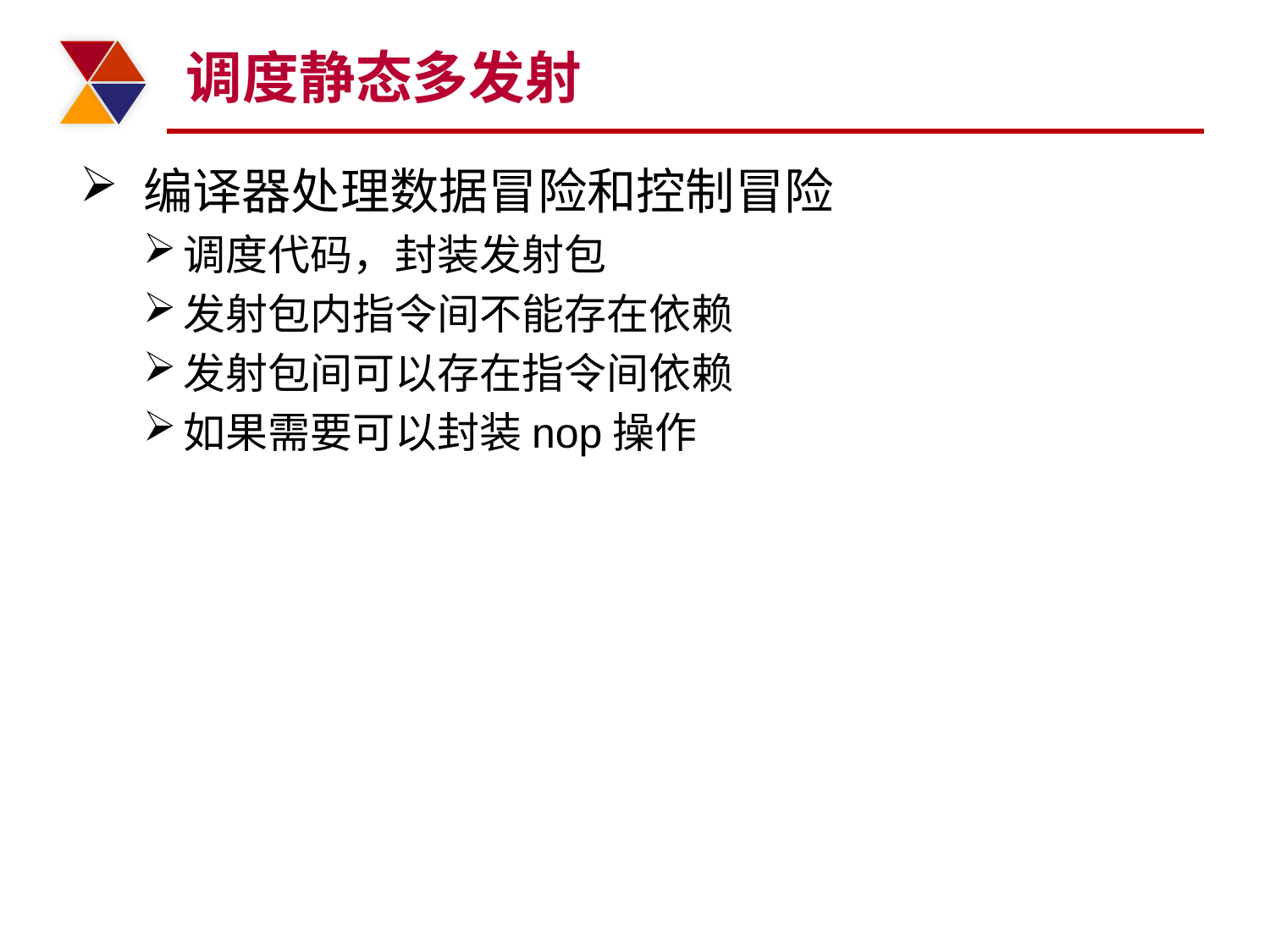

# 调度静态多发射
编译器处理数据冒险和控制冒险
调度代码，封装发射包
发射包内指令间不能存在依赖
发射包间可以存在指令间依赖
如果需要可以封装nop操作